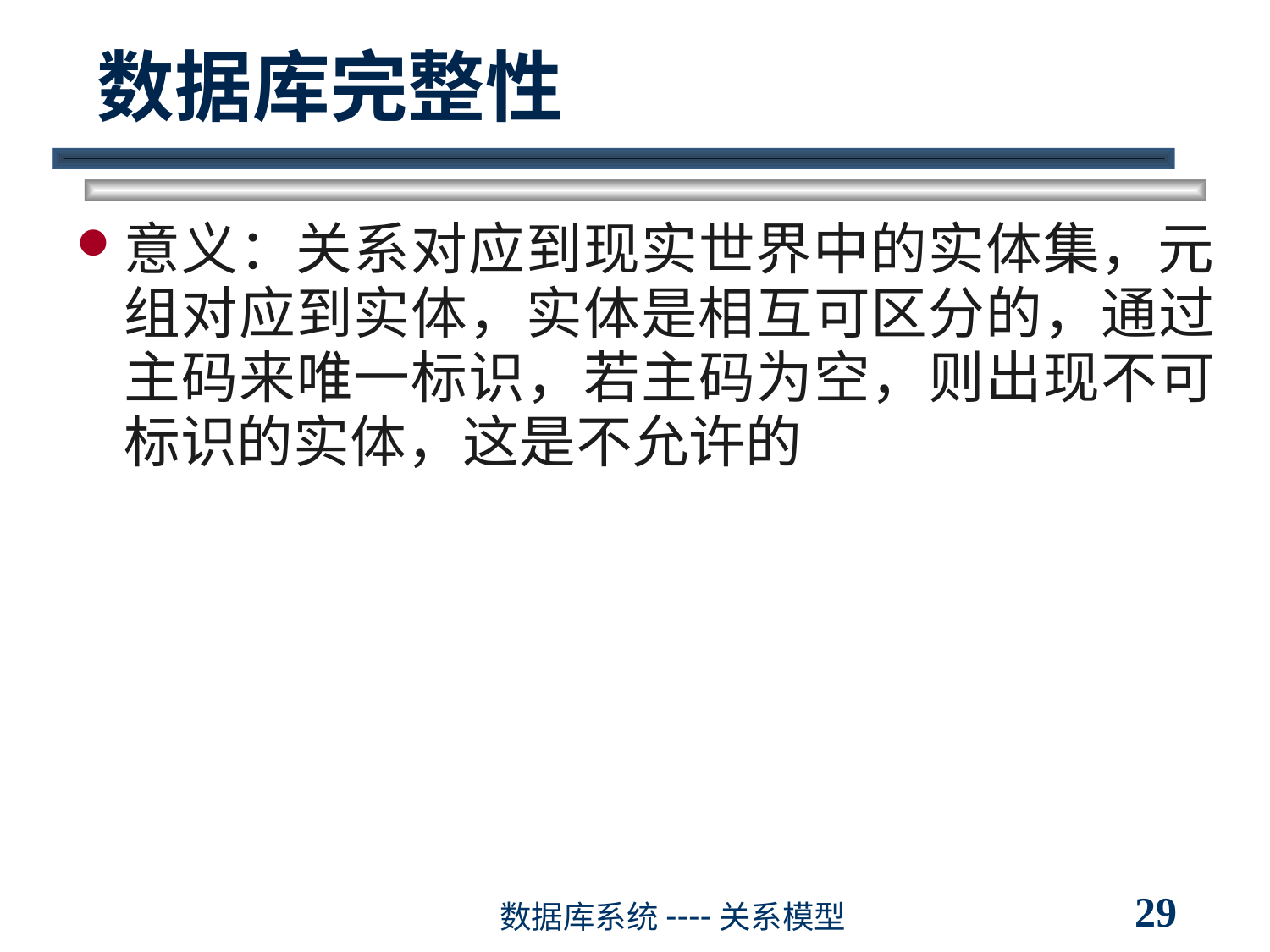

# 数据库完整性
意义：关系对应到现实世界中的实体集，元组对应到实体，实体是相互可区分的，通过主码来唯一标识，若主码为空，则出现不可标识的实体，这是不允许的

29
数据库系统----关系模型